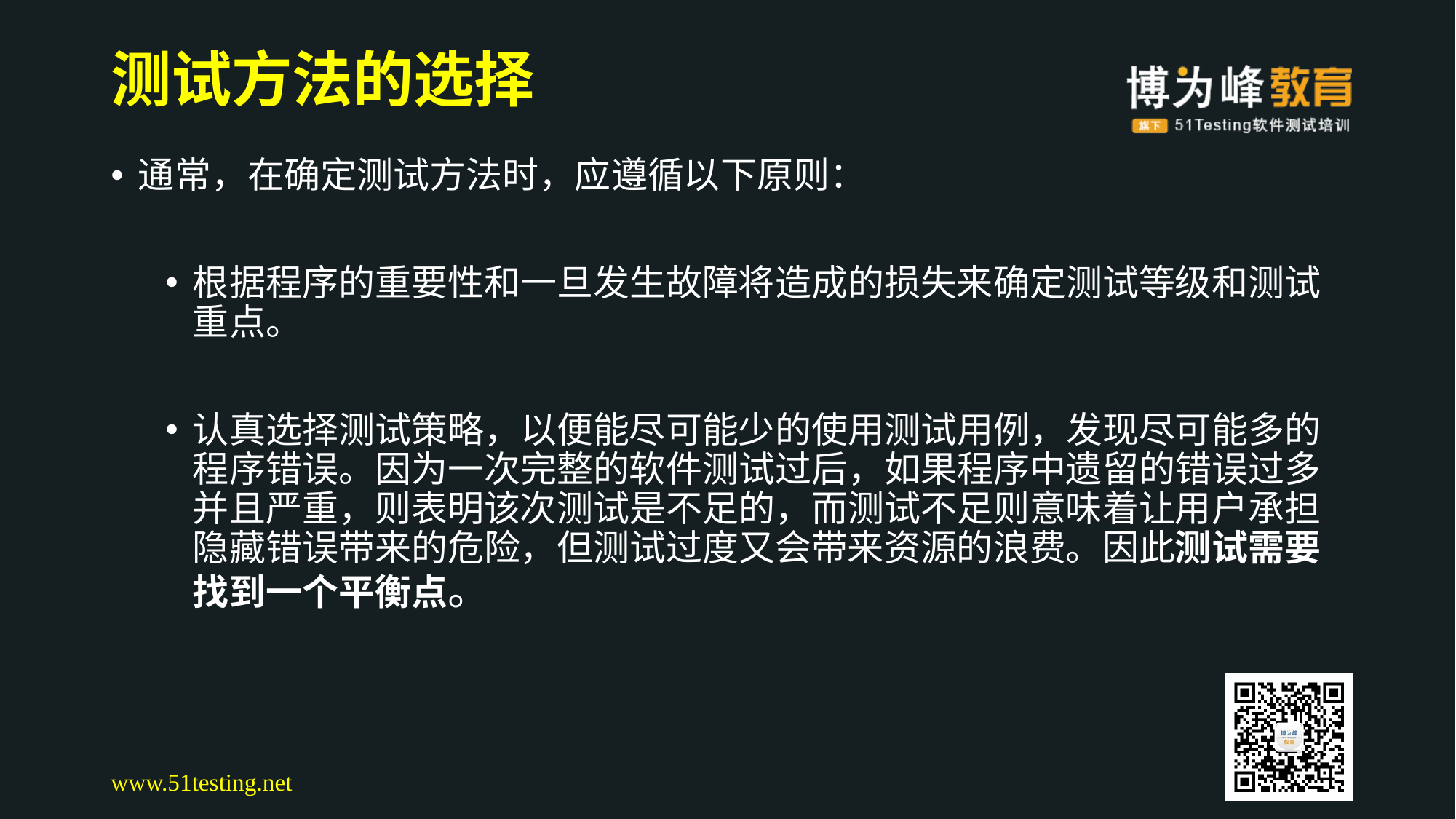

# 测试方法的选择
通常，在确定测试方法时，应遵循以下原则：

根据程序的重要性和一旦发生故障将造成的损失来确定测试等级和测试重点。

认真选择测试策略，以便能尽可能少的使用测试用例，发现尽可能多的程序错误。因为一次完整的软件测试过后，如果程序中遗留的错误过多并且严重，则表明该次测试是不足的，而测试不足则意味着让用户承担隐藏错误带来的危险，但测试过度又会带来资源的浪费。因此测试需要找到一个平衡点。

www.51testing.net